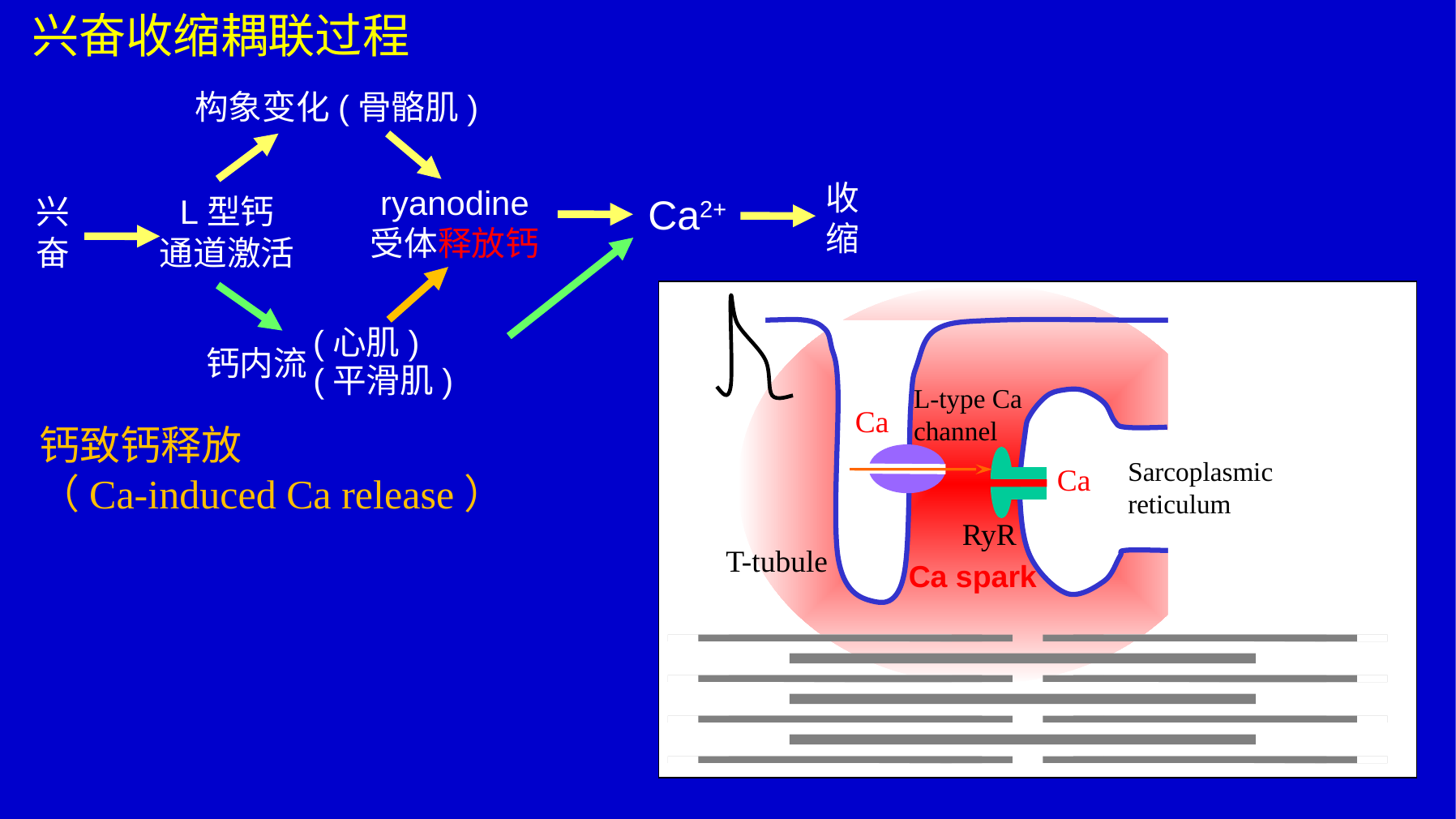

兴奋收缩耦联过程
构象变化(骨骼肌)

收
缩
ryanodine
受体释放钙
Ca2+
兴
奋
L型钙
通道激活

Ca

(心肌)

钙内流
(平滑肌)
L-type Ca channel

钙致钙释放
（Ca-induced Ca release）

Sarcoplasmic reticulum
Ca

RyR
T-tubule
Ca spark